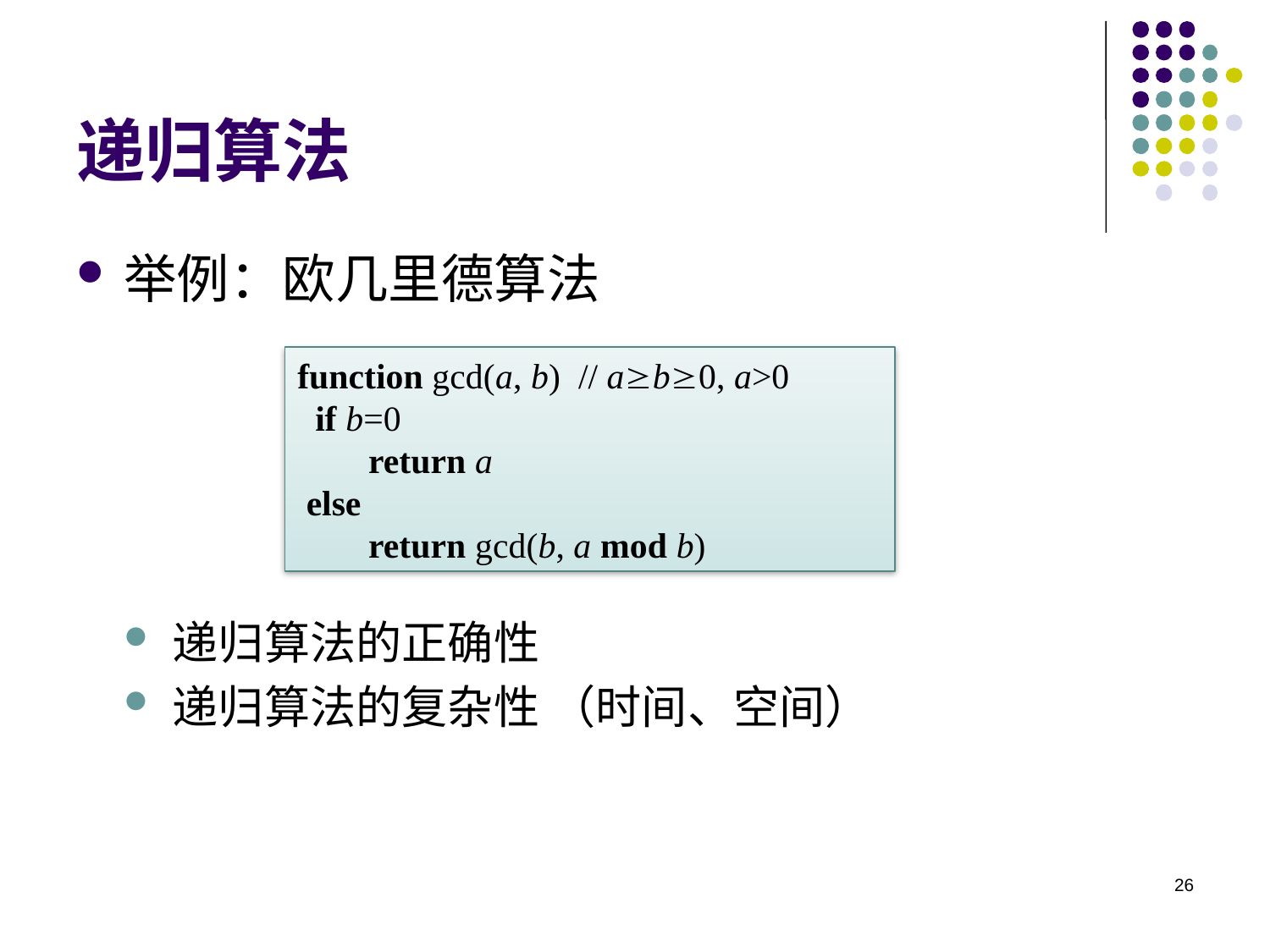

# 递归算法
举例：欧几里德算法

递归算法的正确性
递归算法的复杂性 （时间、空间）
function gcd(a, b)  // a≥b≥0, a>0
  if b=0
        return a
 else
        return gcd(b, a mod b)
26